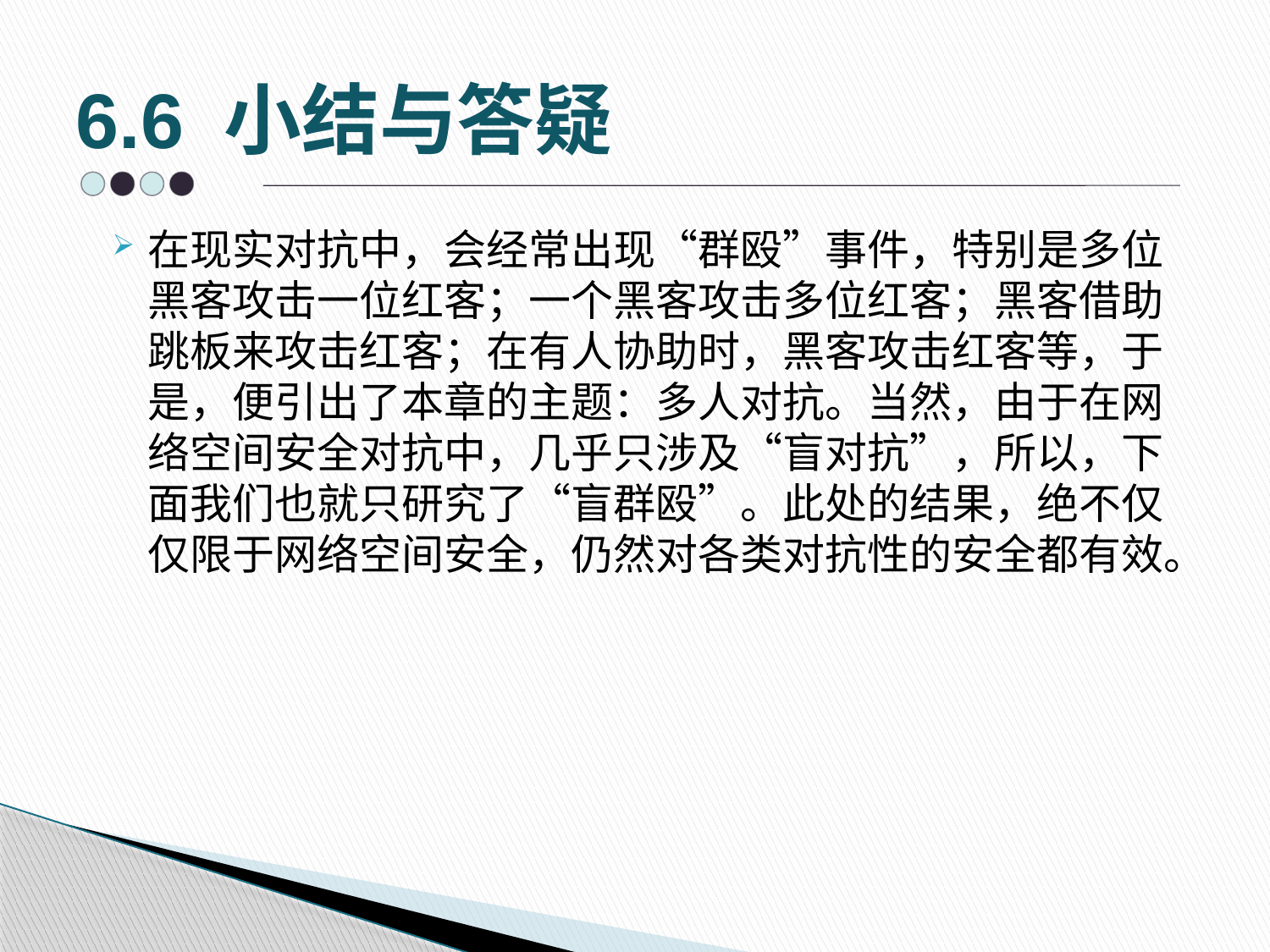

# 6.6 小结与答疑

在现实对抗中，会经常出现“群殴”事件，特别是多位黑客攻击一位红客；一个黑客攻击多位红客；黑客借助跳板来攻击红客；在有人协助时，黑客攻击红客等，于是，便引出了本章的主题：多人对抗。当然，由于在网络空间安全对抗中，几乎只涉及“盲对抗”，所以，下面我们也就只研究了“盲群殴”。此处的结果，绝不仅仅限于网络空间安全，仍然对各类对抗性的安全都有效。